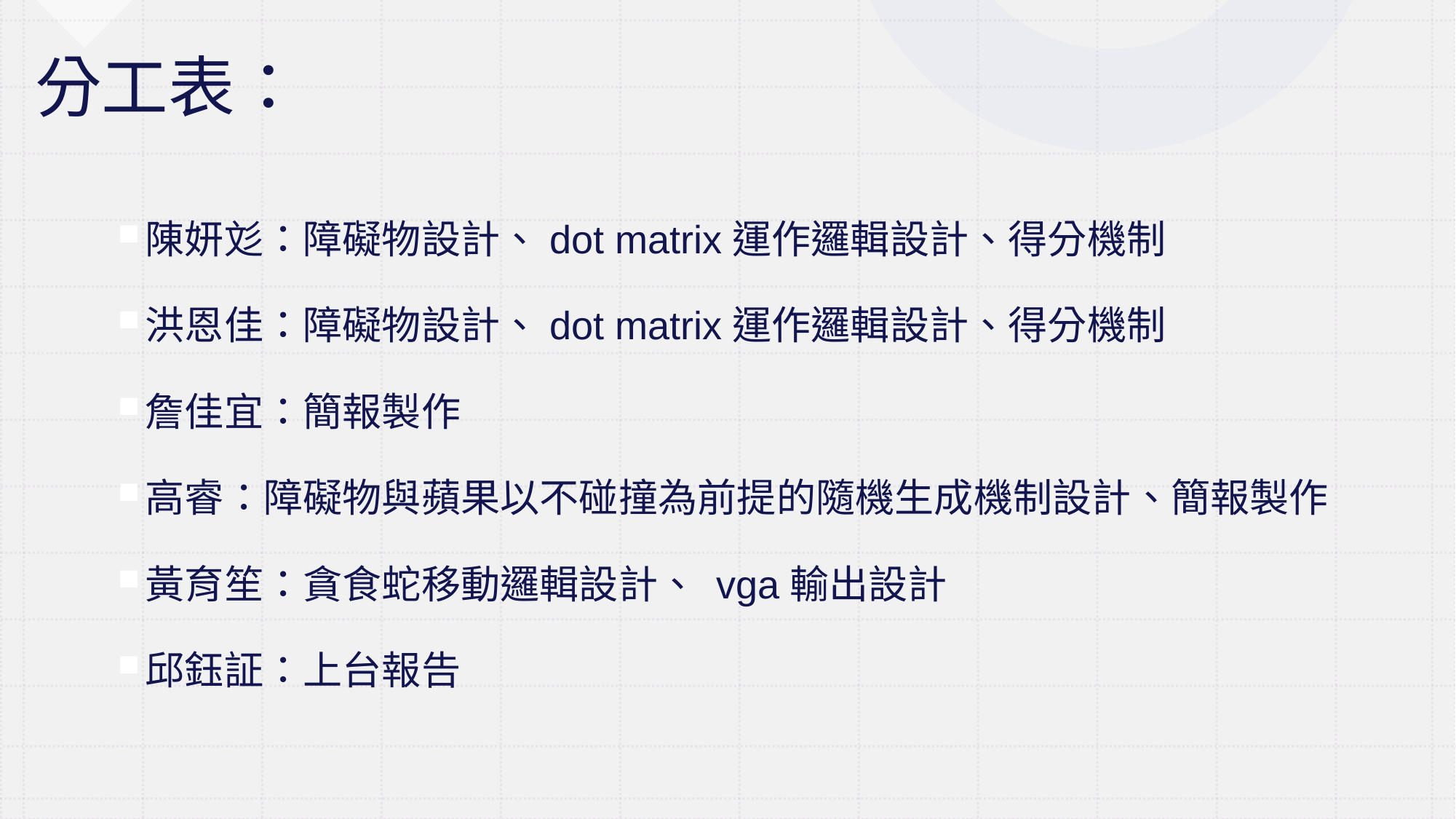

# 分工表：

陳妍彣：障礙物設計、dot matrix運作邏輯設計、得分機制
洪恩佳：障礙物設計、dot matrix運作邏輯設計、得分機制
詹佳宜：簡報製作
高睿：障礙物與蘋果以不碰撞為前提的隨機生成機制設計、簡報製作
黃育笙：貪食蛇移動邏輯設計、 vga輸出設計
邱鈺証：上台報告